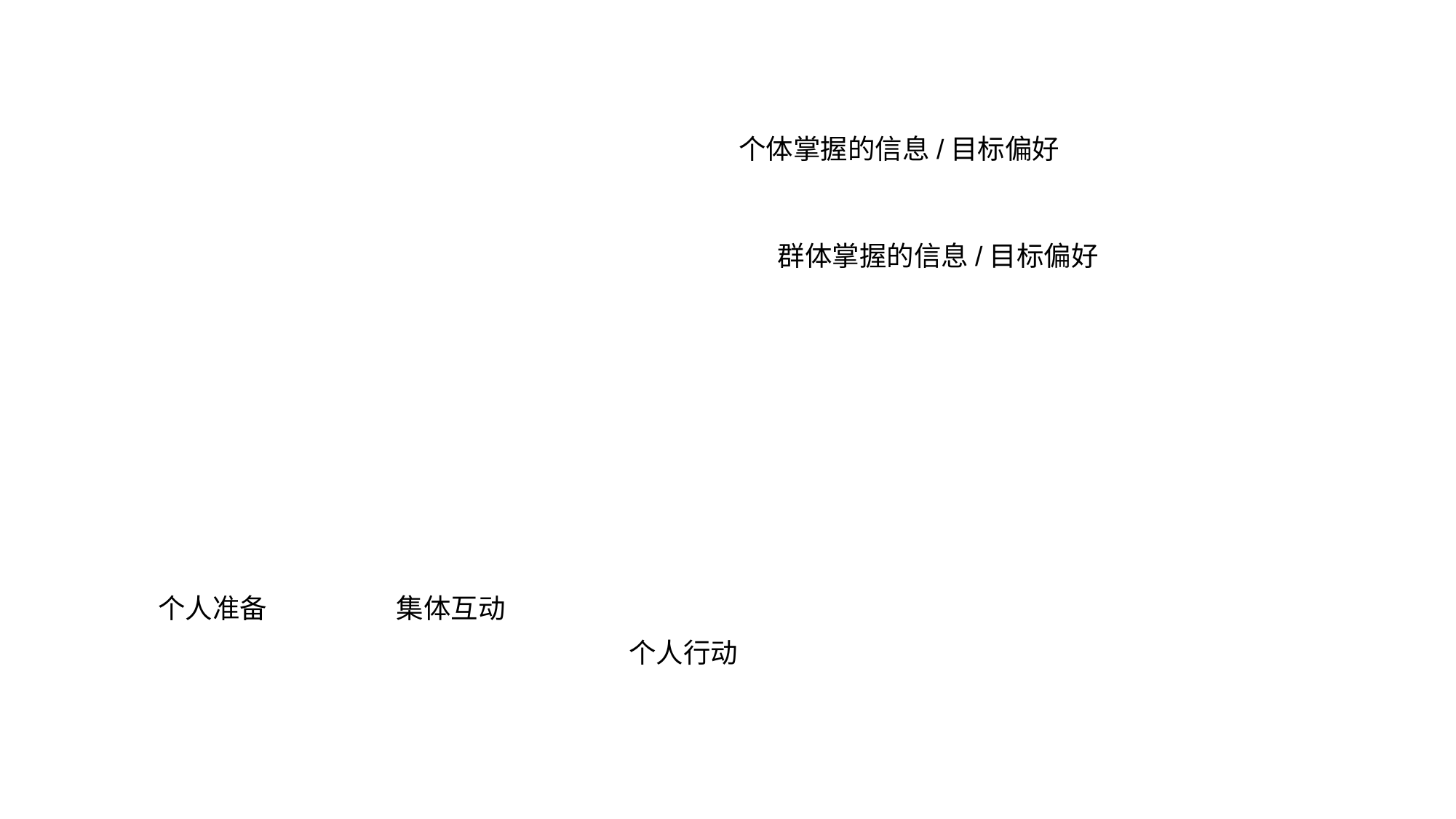

个体掌握的信息/目标偏好
群体掌握的信息/目标偏好
个人准备
集体互动
个人行动